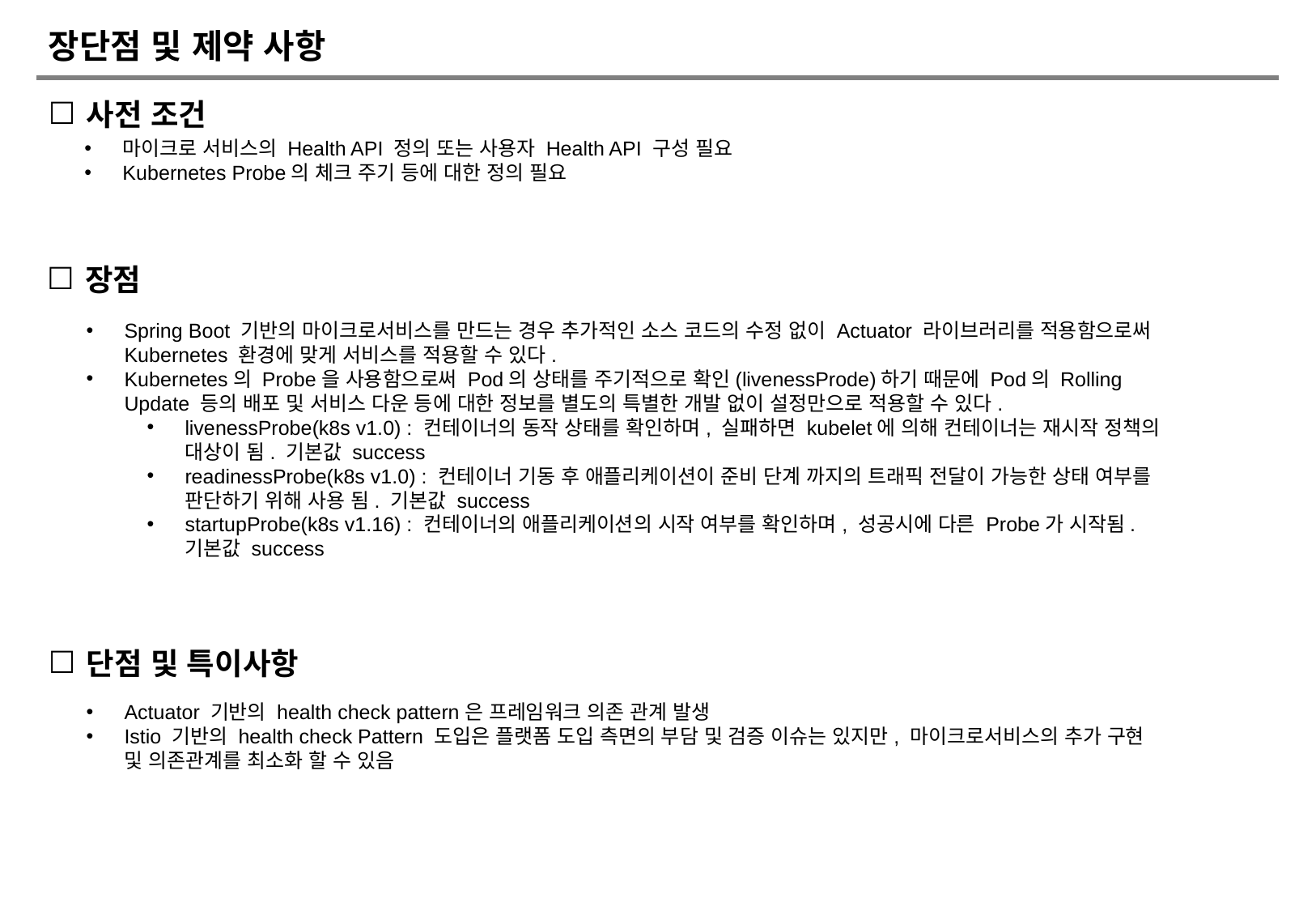

# 장단점 및 제약 사항
사전 조건
마이크로 서비스의 Health API 정의 또는 사용자 Health API 구성 필요
Kubernetes Probe의 체크 주기 등에 대한 정의 필요
장점
Spring Boot 기반의 마이크로서비스를 만드는 경우 추가적인 소스 코드의 수정 없이 Actuator 라이브러리를 적용함으로써 Kubernetes 환경에 맞게 서비스를 적용할 수 있다.
Kubernetes의 Probe을 사용함으로써 Pod의 상태를 주기적으로 확인(livenessProde)하기 때문에 Pod의 Rolling Update 등의 배포 및 서비스 다운 등에 대한 정보를 별도의 특별한 개발 없이 설정만으로 적용할 수 있다.
livenessProbe(k8s v1.0) : 컨테이너의 동작 상태를 확인하며, 실패하면 kubelet에 의해 컨테이너는 재시작 정책의 대상이 됨. 기본값 success
readinessProbe(k8s v1.0) : 컨테이너 기동 후 애플리케이션이 준비 단계 까지의 트래픽 전달이 가능한 상태 여부를 판단하기 위해 사용 됨. 기본값 success
startupProbe(k8s v1.16) : 컨테이너의 애플리케이션의 시작 여부를 확인하며, 성공시에 다른 Probe가 시작됨. 기본값 success
단점 및 특이사항
Actuator 기반의 health check pattern은 프레임워크 의존 관계 발생
Istio 기반의 health check Pattern 도입은 플랫폼 도입 측면의 부담 및 검증 이슈는 있지만, 마이크로서비스의 추가 구현 및 의존관계를 최소화 할 수 있음